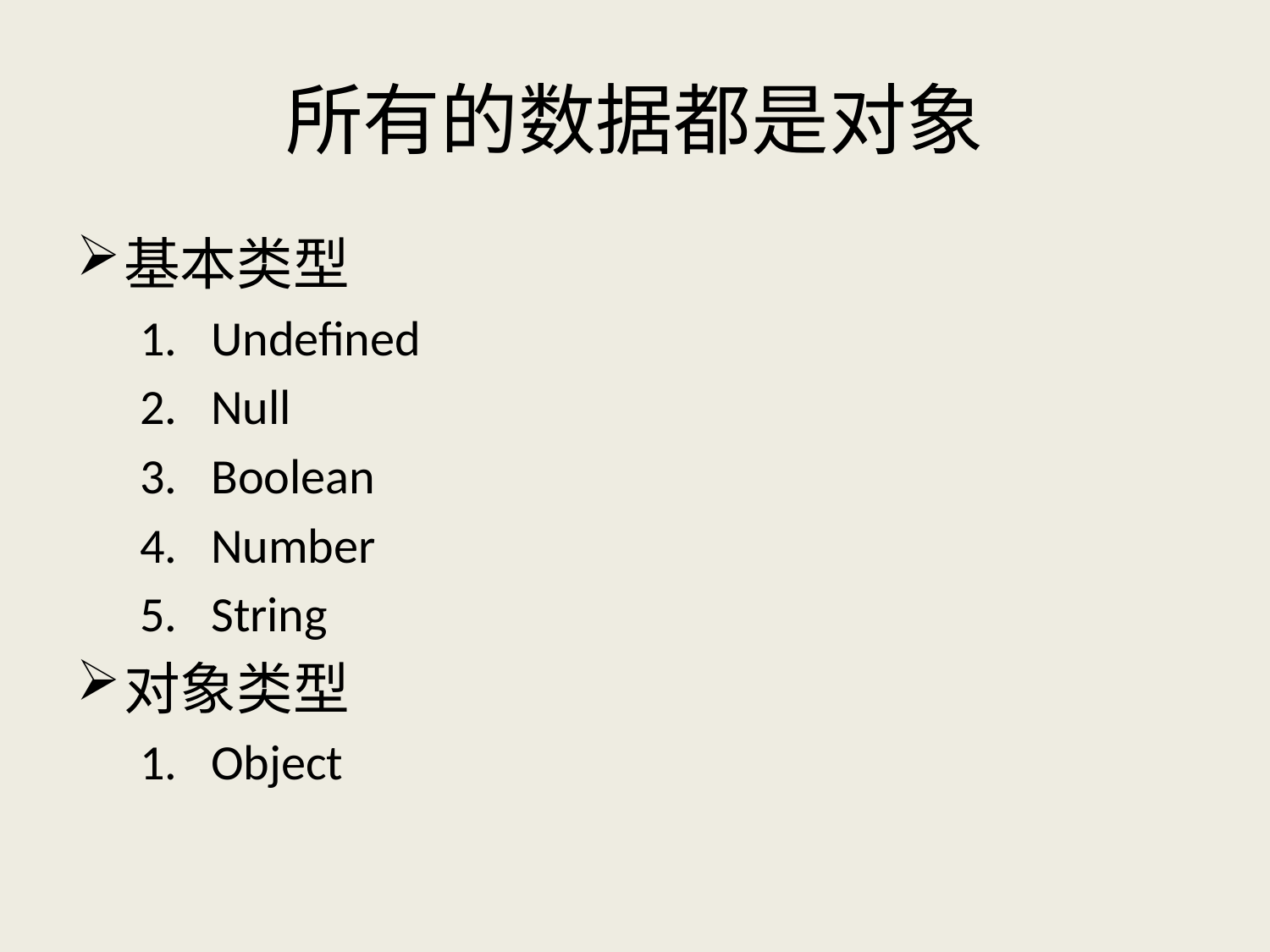

# 所有的数据都是对象
基本类型
Undefined
Null
Boolean
Number
String
对象类型
Object